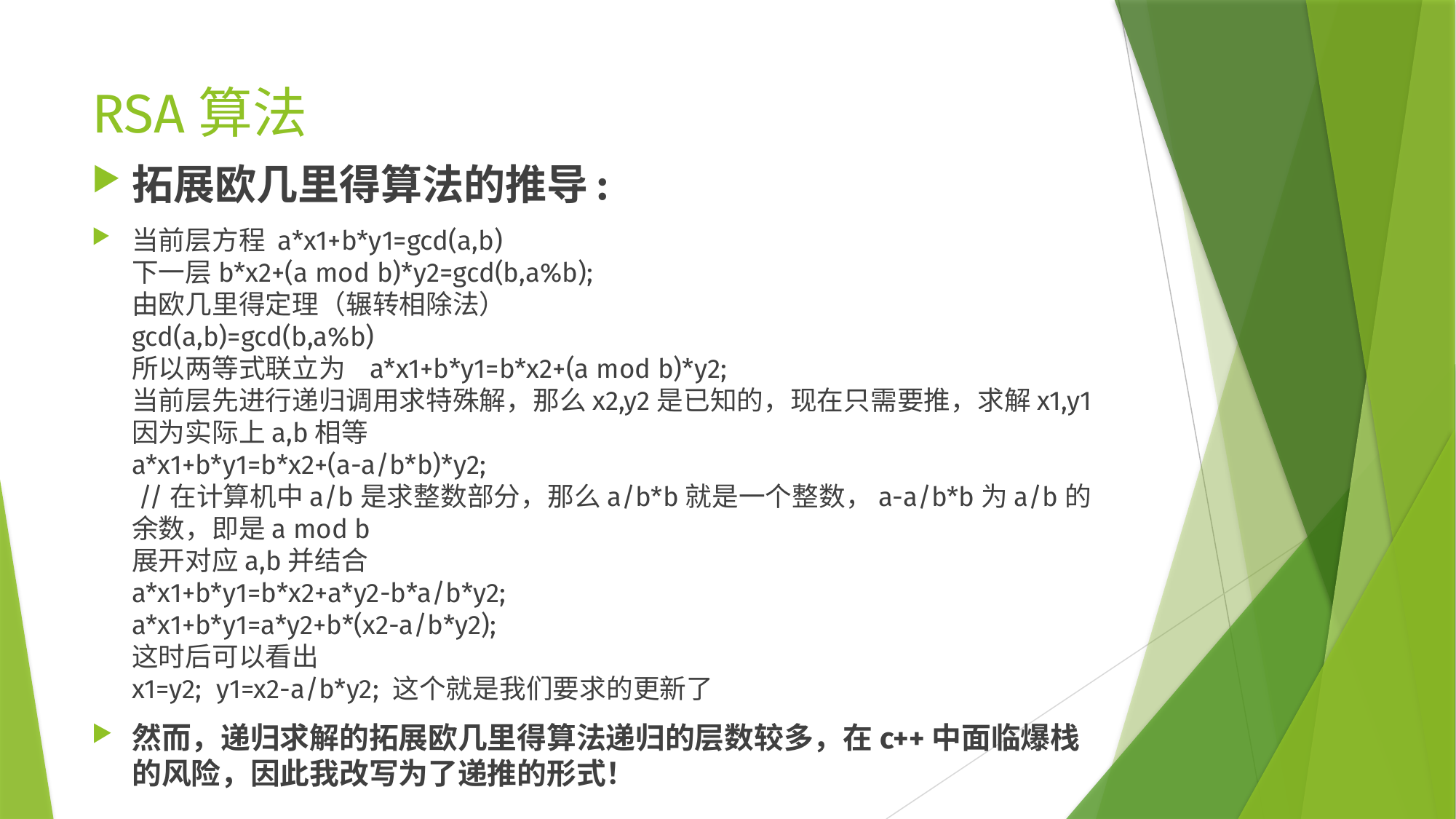

# RSA算法
拓展欧几里得算法的推导:
当前层方程 a*x1+b*y1=gcd(a,b)  
下一层b*x2+(a mod b)*y2=gcd(b,a%b);
由欧几里得定理（辗转相除法）
gcd(a,b)=gcd(b,a%b)
所以两等式联立为   a*x1+b*y1=b*x2+(a mod b)*y2;
当前层先进行递归调用求特殊解，那么x2,y2是已知的，现在只需要推，求解x1,y1
因为实际上a,b相等
a*x1+b*y1=b*x2+(a-a/b*b)*y2;          //在计算机中a/b是求整数部分，那么a/b*b就是一个整数，a-a/b*b为a/b的余数，即是a mod b
展开对应a,b并结合
a*x1+b*y1=b*x2+a*y2-b*a/b*y2;
a*x1+b*y1=a*y2+b*(x2-a/b*y2);
这时后可以看出
x1=y2;  y1=x2-a/b*y2; 这个就是我们要求的更新了
然而，递归求解的拓展欧几里得算法递归的层数较多，在c++中面临爆栈的风险，因此我改写为了递推的形式！